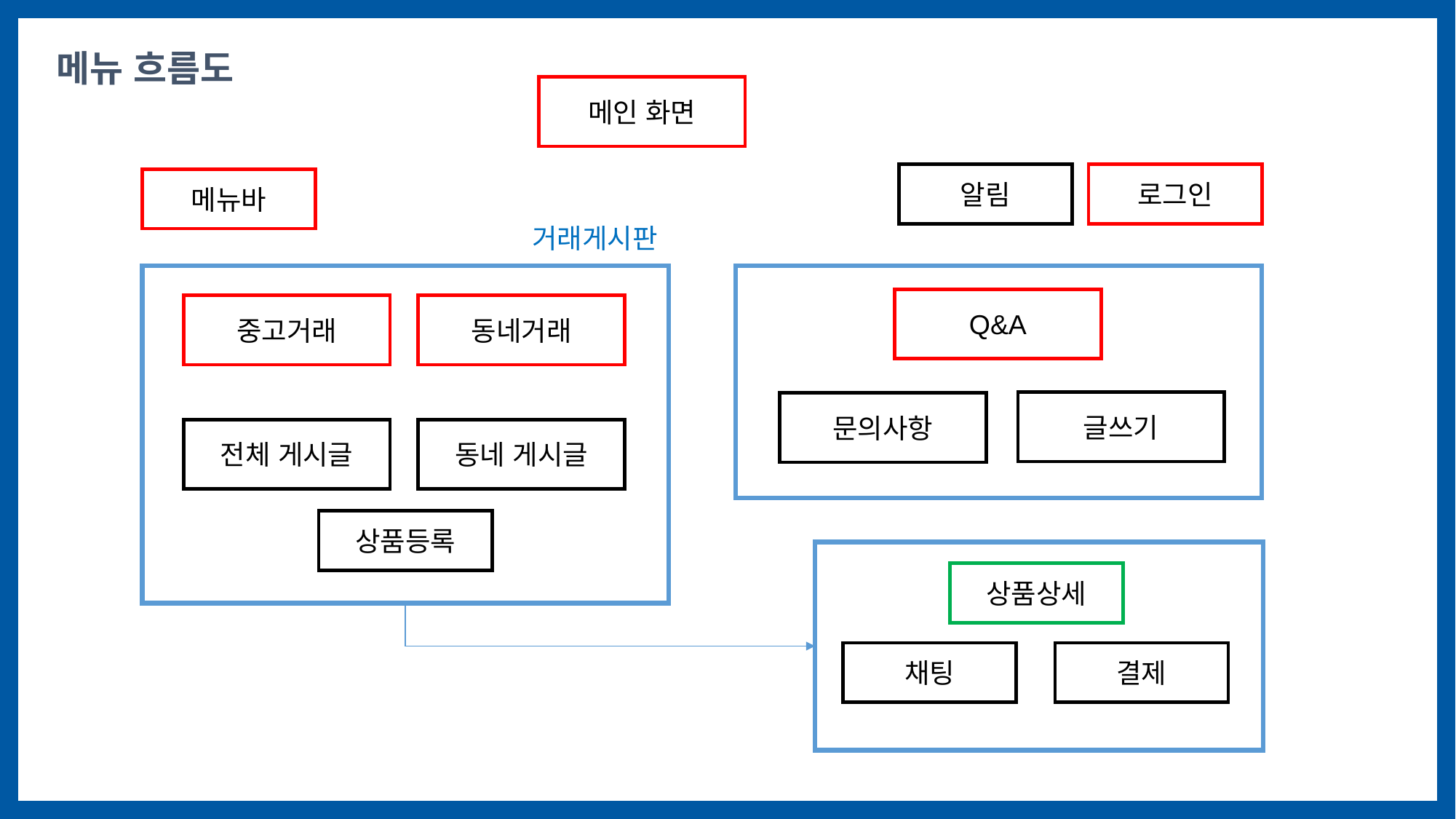

메뉴 흐름도
메인 화면
알림
로그인
메뉴바
거래게시판

Q&A
동네거래
중고거래
글쓰기
문의사항
동네 게시글
전체 게시글
상품등록

상품상세
결제
채팅